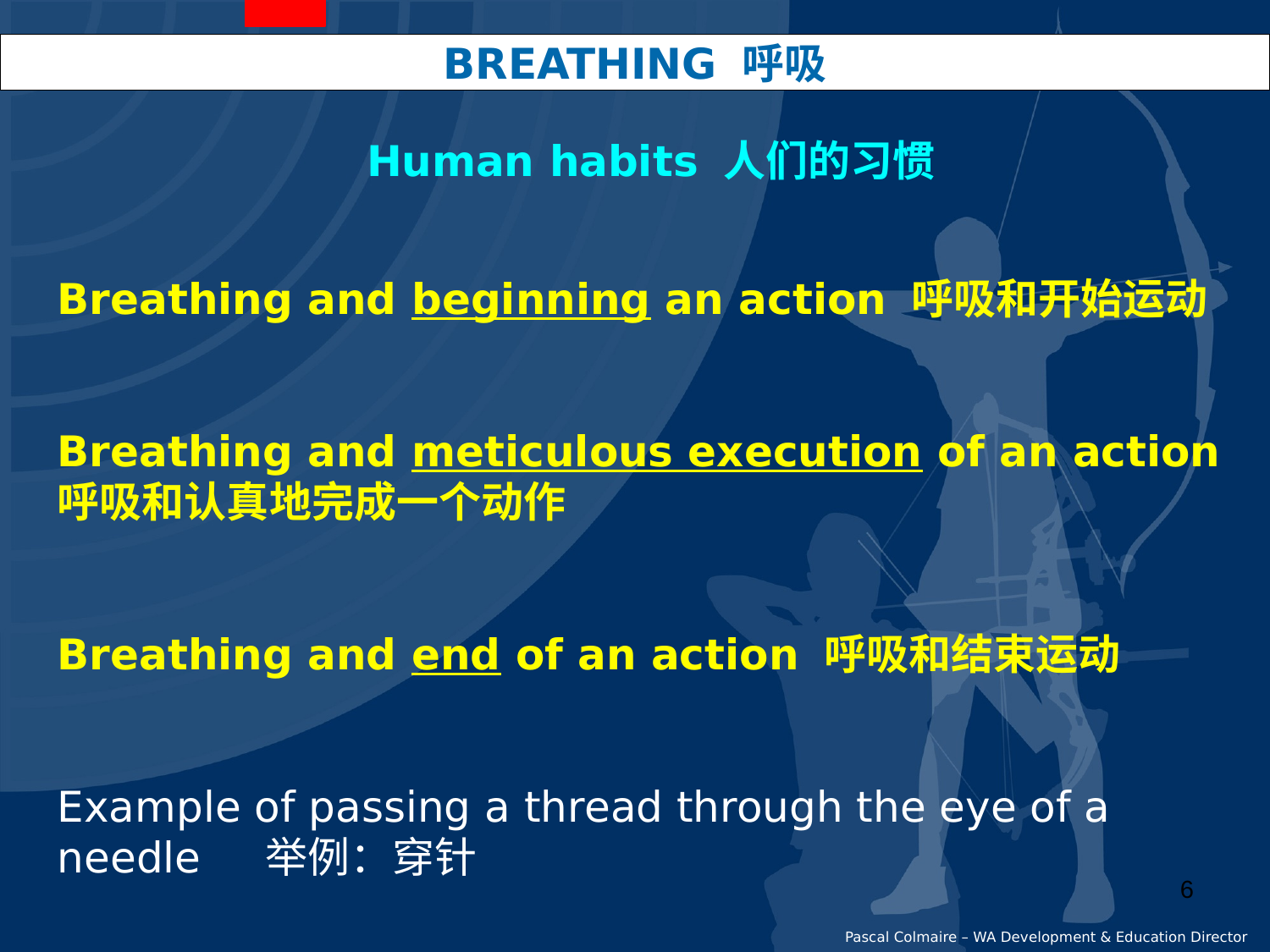

BREATHING 呼吸
Human habits 人们的习惯
Breathing and beginning an action 呼吸和开始运动

Breathing and meticulous execution of an action
呼吸和认真地完成一个动作

Breathing and end of an action 呼吸和结束运动

Example of passing a thread through the eye of a needle    举例：穿针
6
Pascal Colmaire – WA Development & Education Director